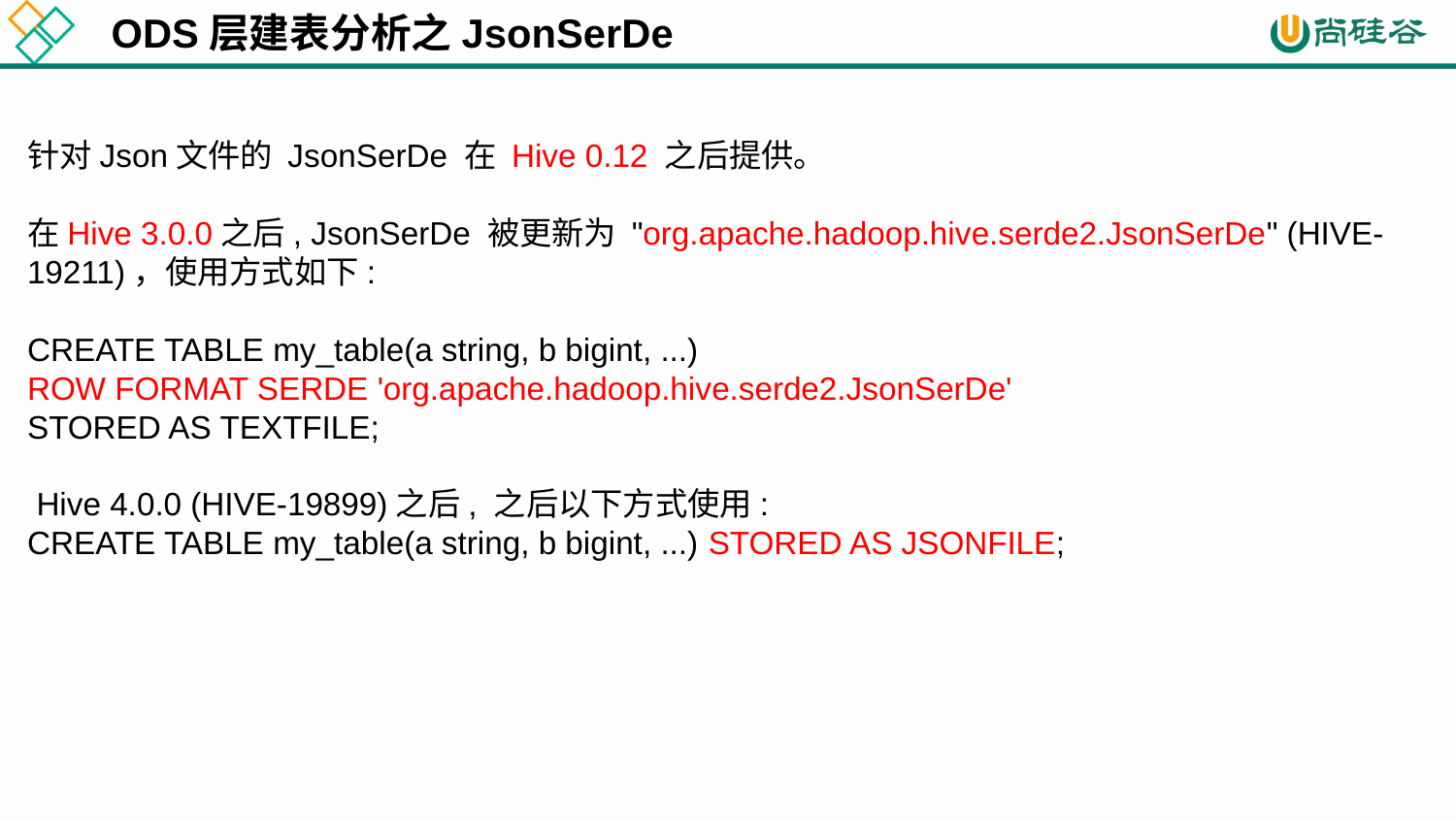

ODS层建表分析之JsonSerDe
针对Json文件的 JsonSerDe 在 Hive 0.12 之后提供。

在Hive 3.0.0之后, JsonSerDe 被更新为 "org.apache.hadoop.hive.serde2.JsonSerDe" (HIVE-19211)，使用方式如下:

CREATE TABLE my_table(a string, b bigint, ...)
ROW FORMAT SERDE 'org.apache.hadoop.hive.serde2.JsonSerDe'
STORED AS TEXTFILE;

 Hive 4.0.0 (HIVE-19899)之后, 之后以下方式使用:
CREATE TABLE my_table(a string, b bigint, ...) STORED AS JSONFILE;